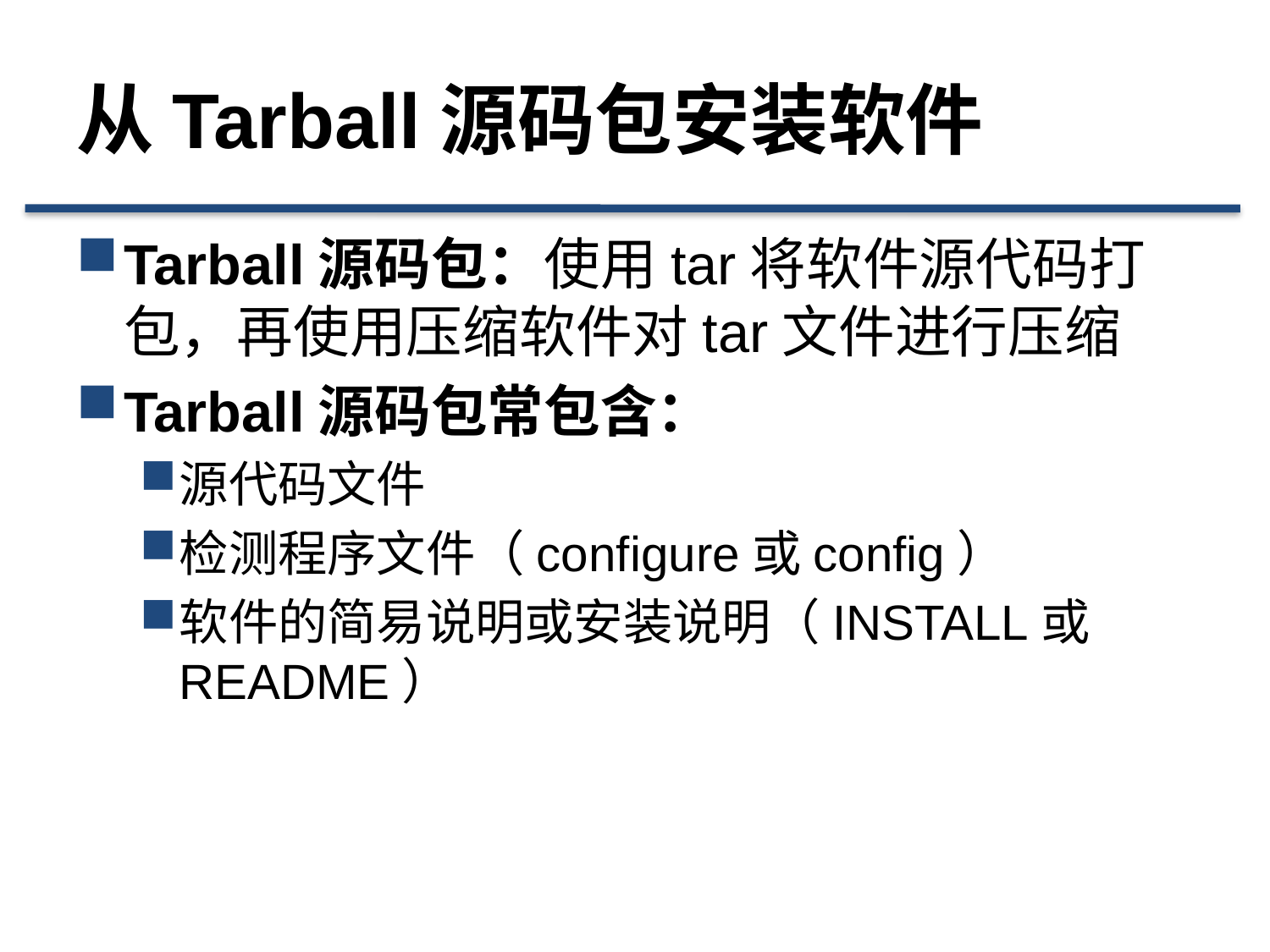

# 从Tarball源码包安装软件
Tarball源码包：使用tar将软件源代码打包，再使用压缩软件对tar文件进行压缩
Tarball源码包常包含：
源代码文件
检测程序文件（configure或config）
软件的简易说明或安装说明（INSTALL或README）